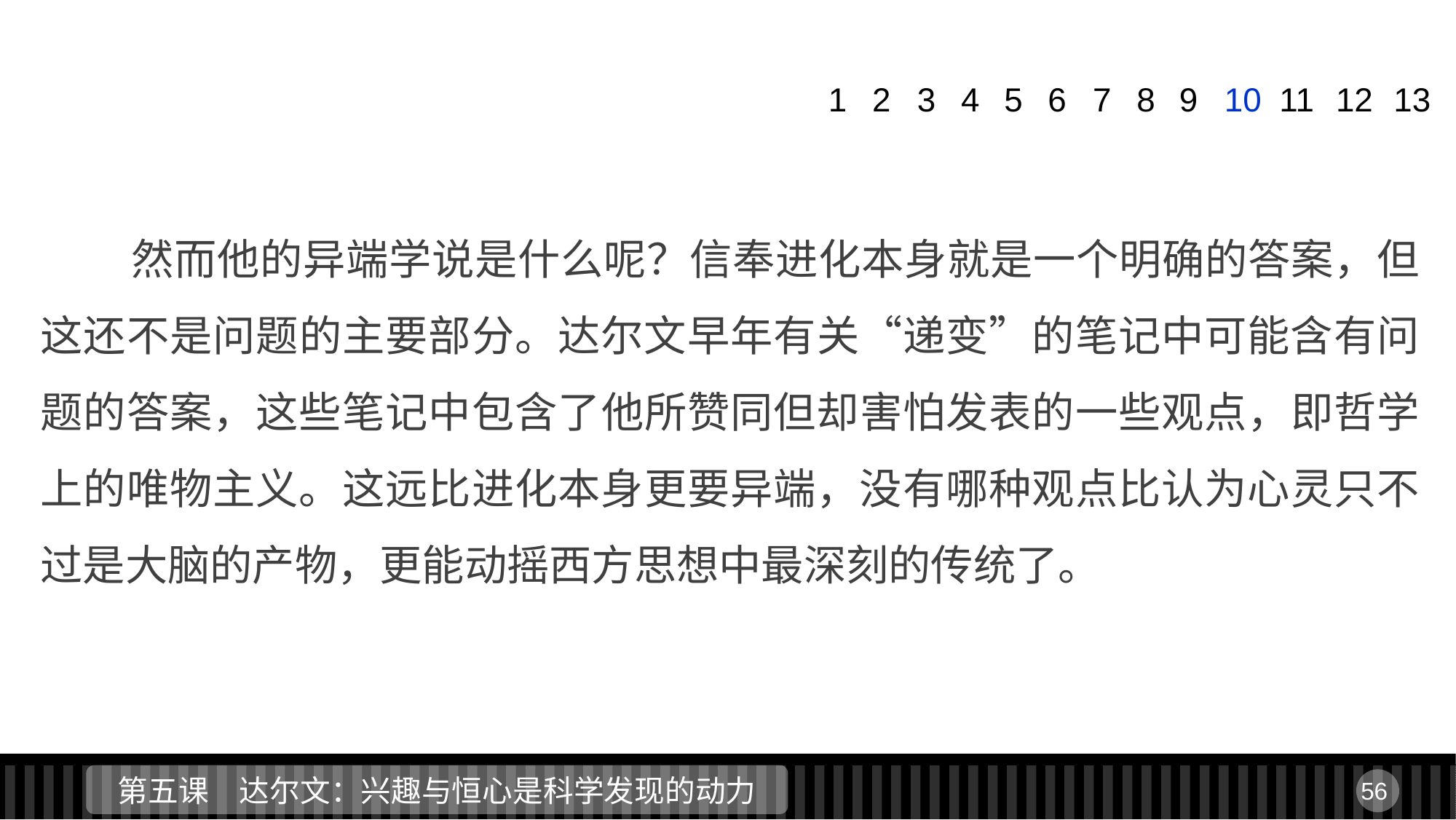

1
2
3
4
5
6
7
8
9
10
11
12
13
        然而他的异端学说是什么呢？信奉进化本身就是一个明确的答案，但这还不是问题的主要部分。达尔文早年有关“递变”的笔记中可能含有问题的答案，这些笔记中包含了他所赞同但却害怕发表的一些观点，即哲学上的唯物主义。这远比进化本身更要异端，没有哪种观点比认为心灵只不过是大脑的产物，更能动摇西方思想中最深刻的传统了。